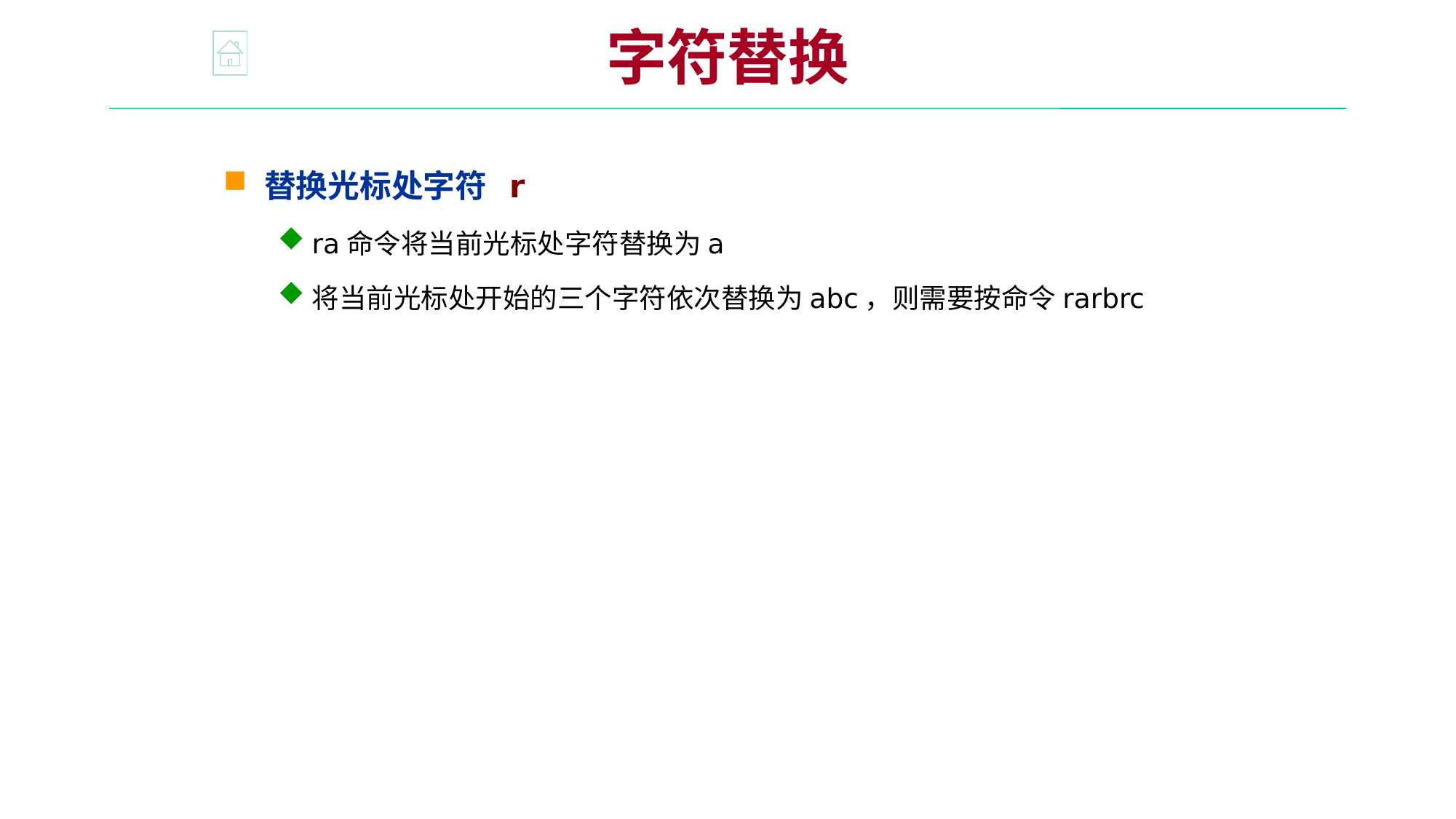

字符替换

替换光标处字符  r
ra命令将当前光标处字符替换为a
将当前光标处开始的三个字符依次替换为abc，则需要按命令rarbrc